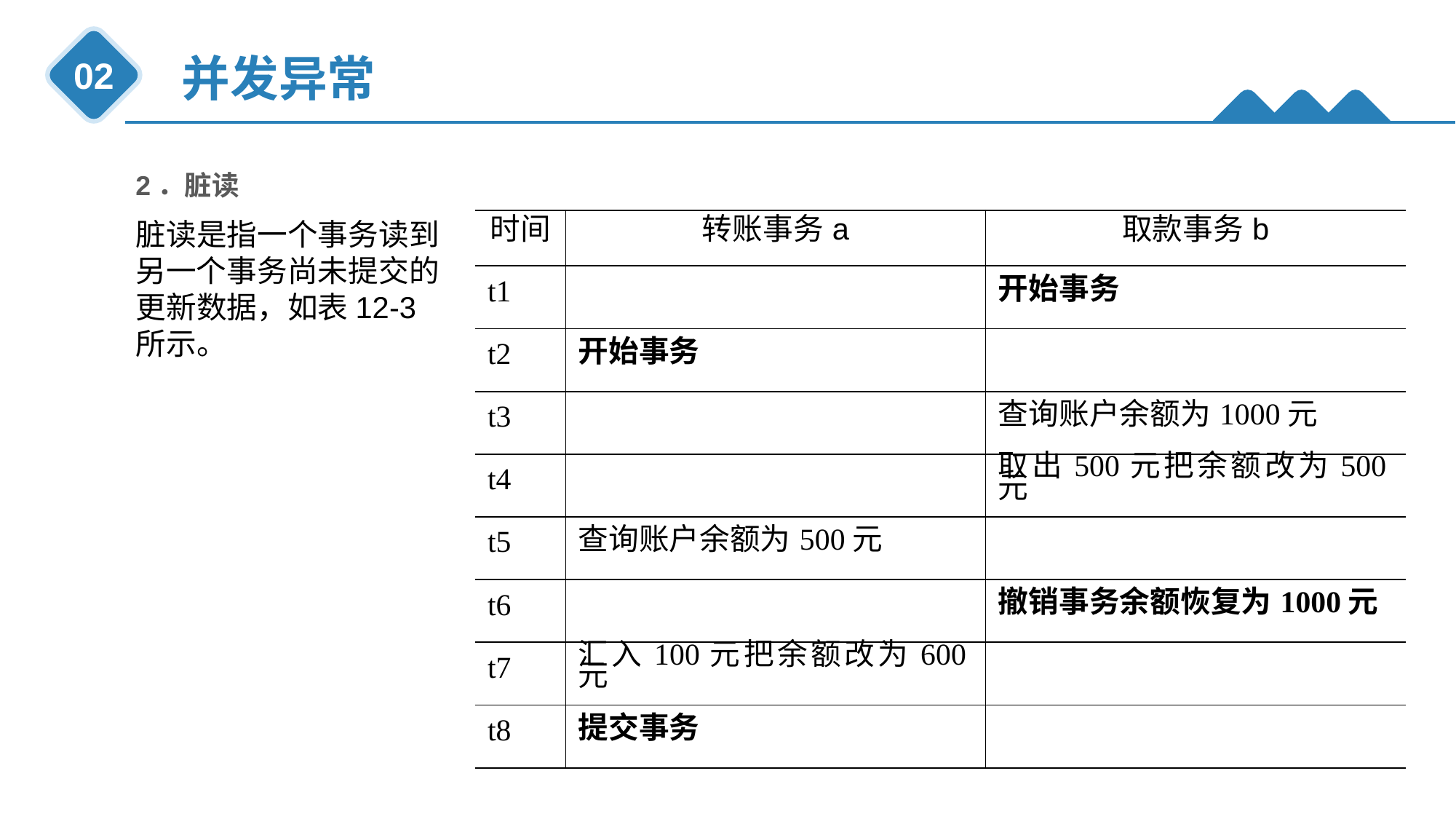

并发异常
02

2．脏读
脏读是指一个事务读到另一个事务尚未提交的更新数据，如表12-3所示。
| 时间 | 转账事务a | 取款事务b |
| --- | --- | --- |
| t1 |  | 开始事务 |
| t2 | 开始事务 |  |
| t3 |  | 查询账户余额为1000元 |
| t4 |  | 取出500元把余额改为500元 |
| t5 | 查询账户余额为500元 |  |
| t6 |  | 撤销事务余额恢复为1000元 |
| t7 | 汇入100元把余额改为600元 |  |
| t8 | 提交事务 |  |